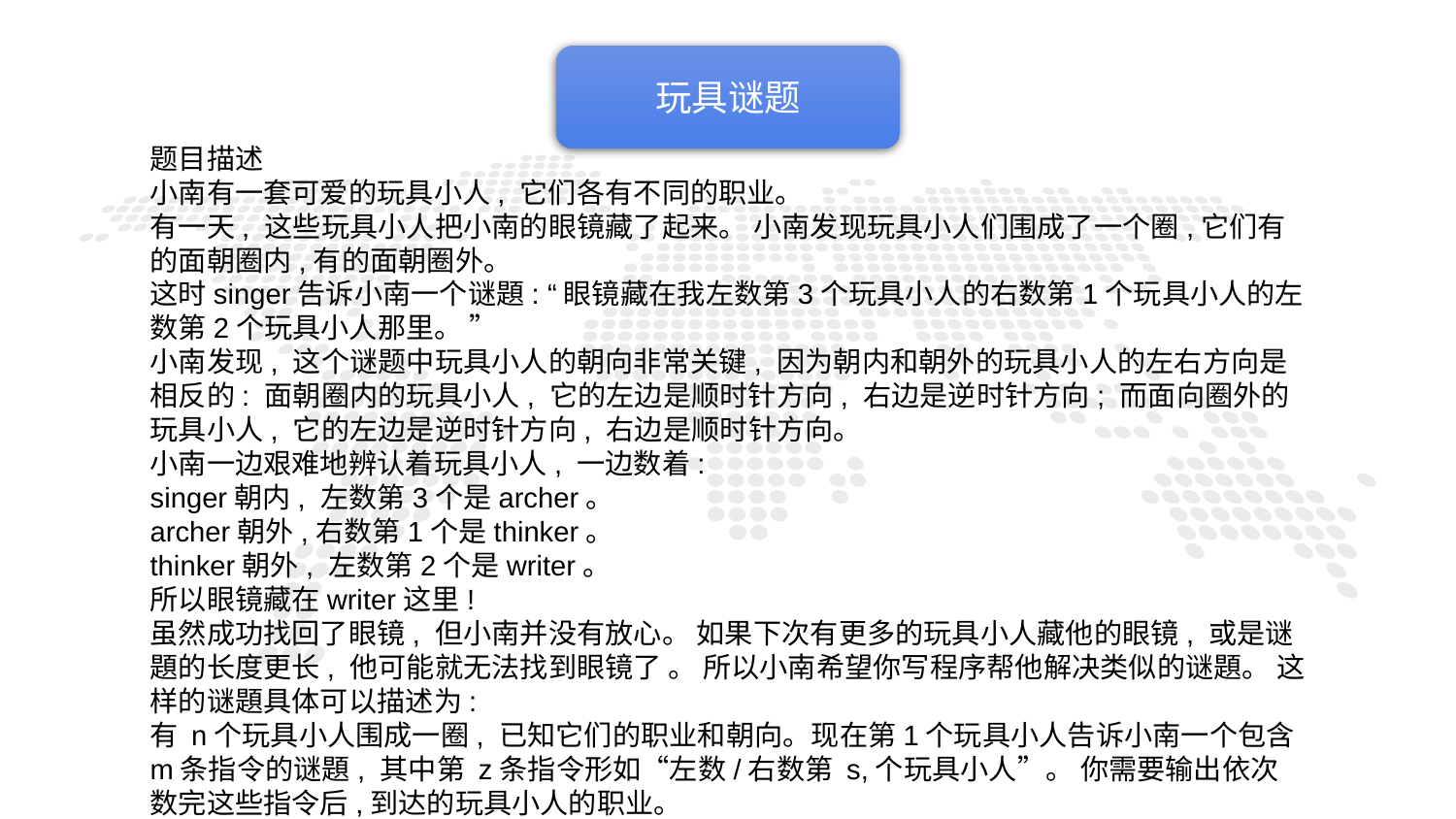

玩具谜题
题目描述
小南有一套可爱的玩具小人, 它们各有不同的职业。
有一天, 这些玩具小人把小南的眼镜藏了起来。 小南发现玩具小人们围成了一个圈,它们有的面朝圈内,有的面朝圈外。
这时singer告诉小南一个谜題: “眼镜藏在我左数第3个玩具小人的右数第1个玩具小人的左数第2个玩具小人那里。 ”
小南发现, 这个谜题中玩具小人的朝向非常关键, 因为朝内和朝外的玩具小人的左右方向是相反的: 面朝圈内的玩具小人, 它的左边是顺时针方向, 右边是逆时针方向; 而面向圈外的玩具小人, 它的左边是逆时针方向, 右边是顺时针方向。
小南一边艰难地辨认着玩具小人, 一边数着:
singer朝内, 左数第3个是archer。
archer朝外,右数第1个是thinker。
thinker朝外, 左数第2个是writer。
所以眼镜藏在writer这里!
虽然成功找回了眼镜, 但小南并没有放心。 如果下次有更多的玩具小人藏他的眼镜, 或是谜題的长度更长, 他可能就无法找到眼镜了 。 所以小南希望你写程序帮他解决类似的谜題。 这样的谜題具体可以描述为:
有 n个玩具小人围成一圈, 已知它们的职业和朝向。现在第1个玩具小人告诉小南一个包含m条指令的谜題, 其中第 z条指令形如“左数/右数第 s,个玩具小人”。 你需要输出依次数完这些指令后,到达的玩具小人的职业。